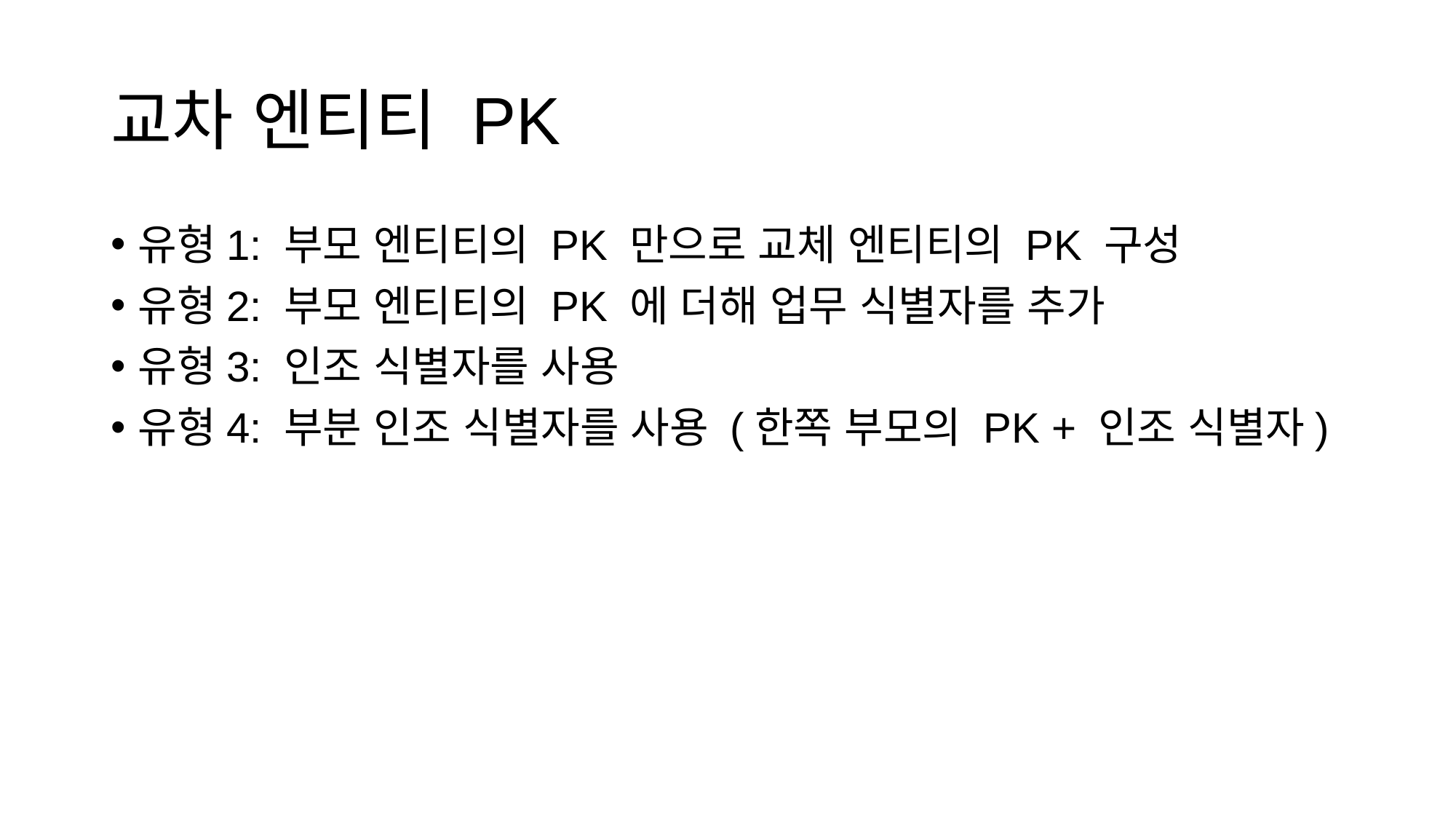

# 교차 엔티티 PK
유형1: 부모 엔티티의 PK 만으로 교체 엔티티의 PK 구성
유형2: 부모 엔티티의 PK 에 더해 업무 식별자를 추가
유형3: 인조 식별자를 사용
유형4: 부분 인조 식별자를 사용 (한쪽 부모의 PK + 인조 식별자)